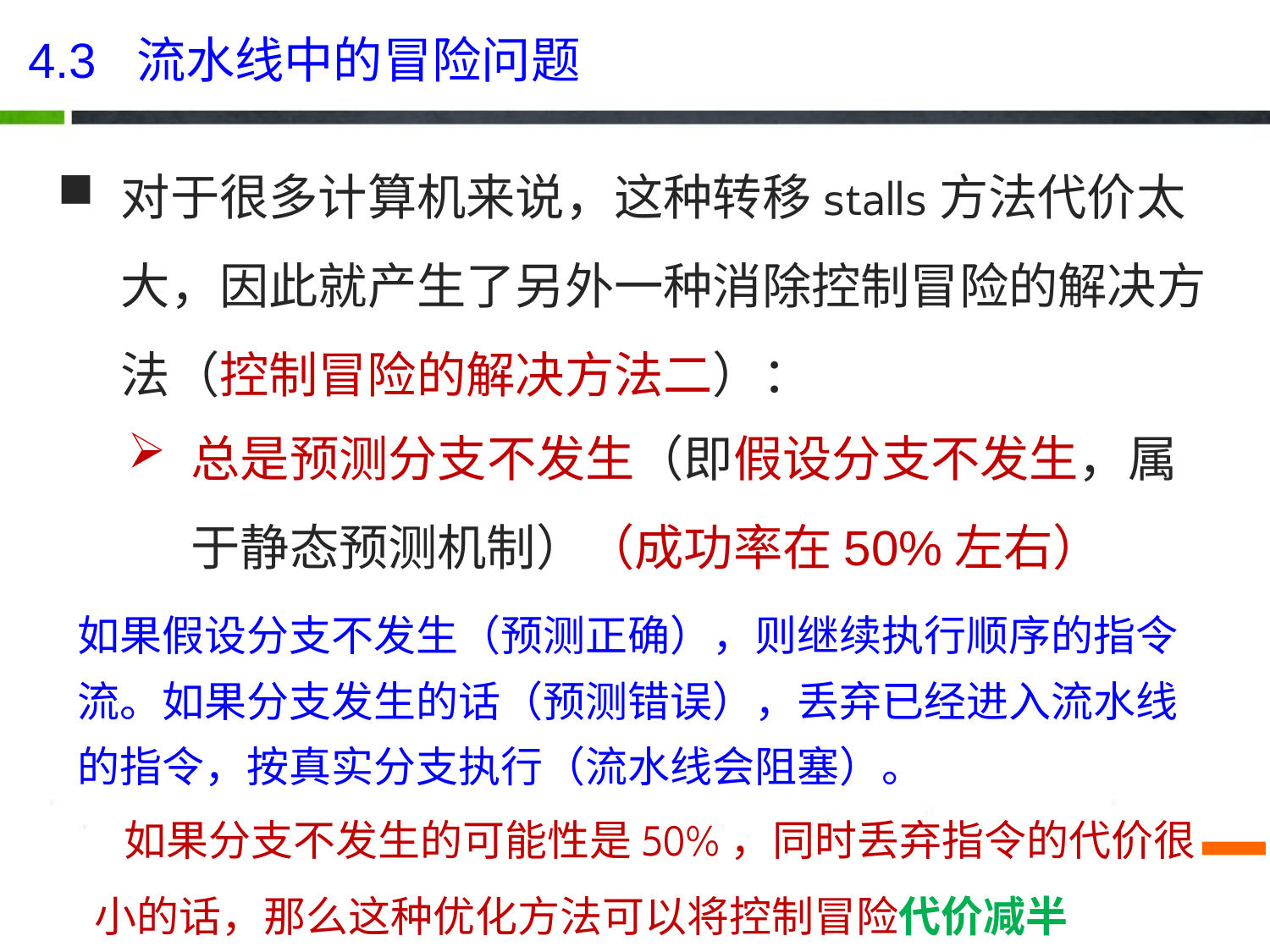

4.3  流水线中的冒险问题
对于很多计算机来说，这种转移stalls方法代价太大，因此就产生了另外一种消除控制冒险的解决方法（控制冒险的解决方法二）：
总是预测分支不发生（即假设分支不发生，属于静态预测机制）（成功率在50%左右）
如果假设分支不发生（预测正确），则继续执行顺序的指令流。如果分支发生的话（预测错误），丢弃已经进入流水线的指令，按真实分支执行（流水线会阻塞）。
  如果分支不发生的可能性是50%，同时丢弃指令的代价很小的话，那么这种优化方法可以将控制冒险代价减半
103